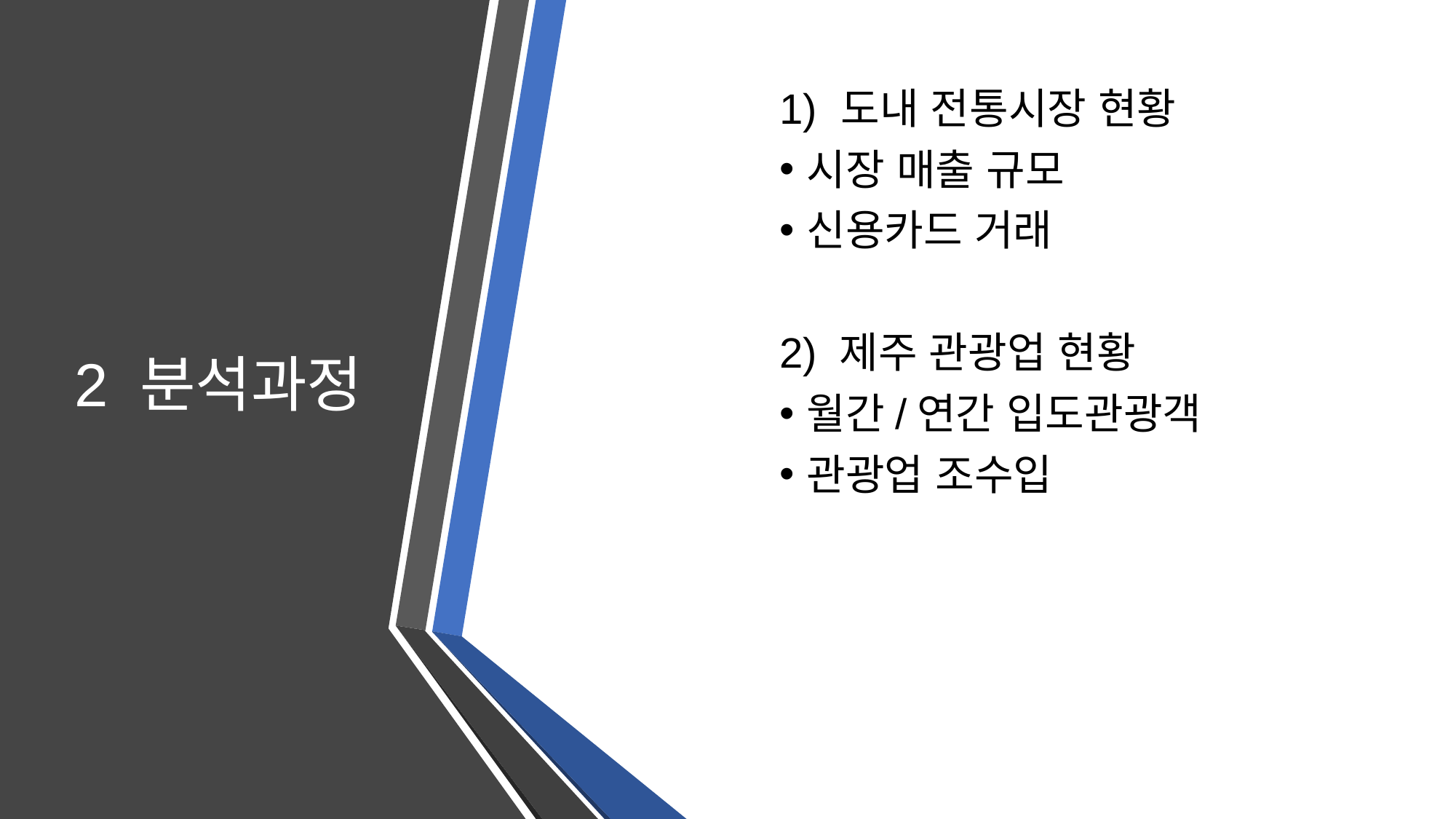

# 2 분석과정
도내 전통시장 현황
시장 매출 규모
신용카드 거래

2) 제주 관광업 현황
월간/연간 입도관광객
관광업 조수입